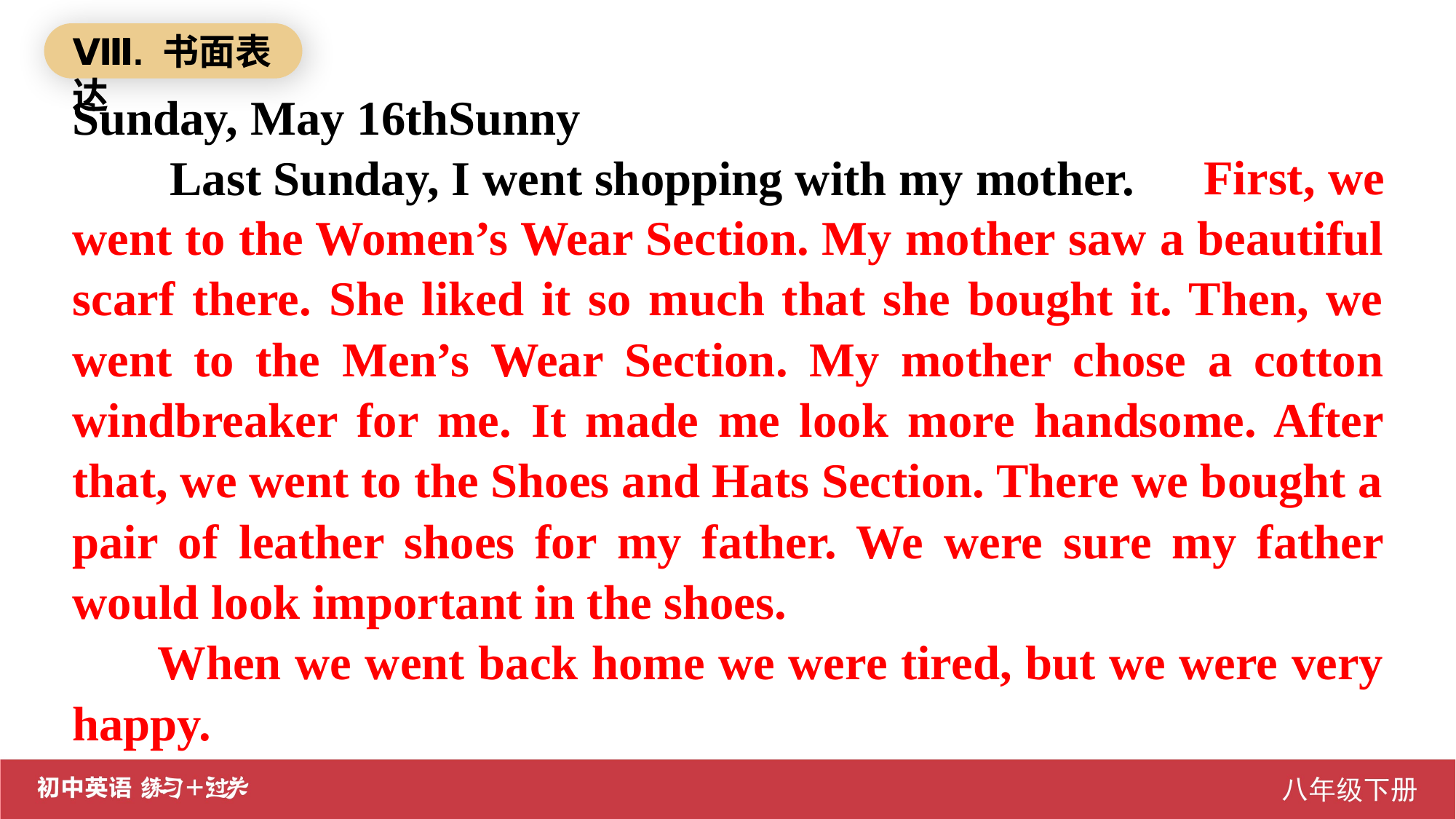

Ⅷ. 书面表达
Sunday, May 16thSunny
Last Sunday, I went shopping with my mother.

                                                                                              First, we went to the Women’s Wear Section. My mother saw a beautiful scarf there. She liked it so much that she bought it. Then, we went to the Men’s Wear Section. My mother chose a cotton windbreaker for me. It made me look more handsome. After that, we went to the Shoes and Hats Section. There we bought a pair of leather shoes for my father. We were sure my father would look important in the shoes.
When we went back home we were tired, but we were very happy.